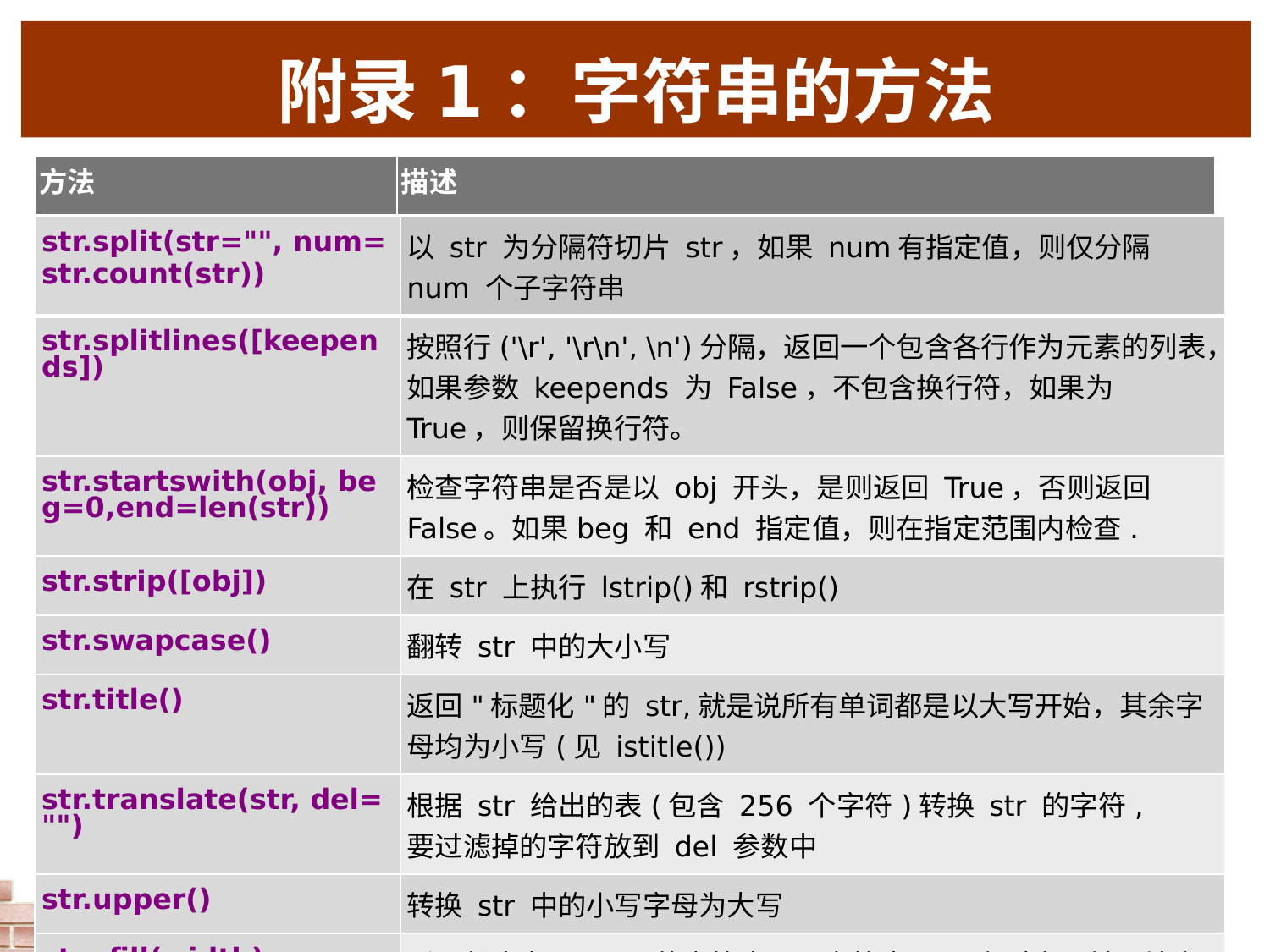

# 附录1：字符串的方法
| 方法 | 描述 |
| --- | --- |
| str.split(str="", num=str.count(str)) | 以 str 为分隔符切片 str，如果 num有指定值，则仅分隔 num 个子字符串 |
| --- | --- |
| str.splitlines([keepends]) | 按照行('\r', '\r\n', \n')分隔，返回一个包含各行作为元素的列表，如果参数 keepends 为 False，不包含换行符，如果为 True，则保留换行符。 |
| str.startswith(obj, beg=0,end=len(str)) | 检查字符串是否是以 obj 开头，是则返回 True，否则返回 False。如果beg 和 end 指定值，则在指定范围内检查. |
| str.strip([obj]) | 在 str 上执行 lstrip()和 rstrip() |
| str.swapcase() | 翻转 str 中的大小写 |
| str.title() | 返回"标题化"的 str,就是说所有单词都是以大写开始，其余字母均为小写(见 istitle()) |
| str.translate(str, del="") | 根据 str 给出的表(包含 256 个字符)转换 str 的字符, 要过滤掉的字符放到 del 参数中 |
| str.upper() | 转换 str 中的小写字母为大写 |
| str.zfill(width) | 返回长度为 width 的字符串，原字符串 str 右对齐，前面填充0 |